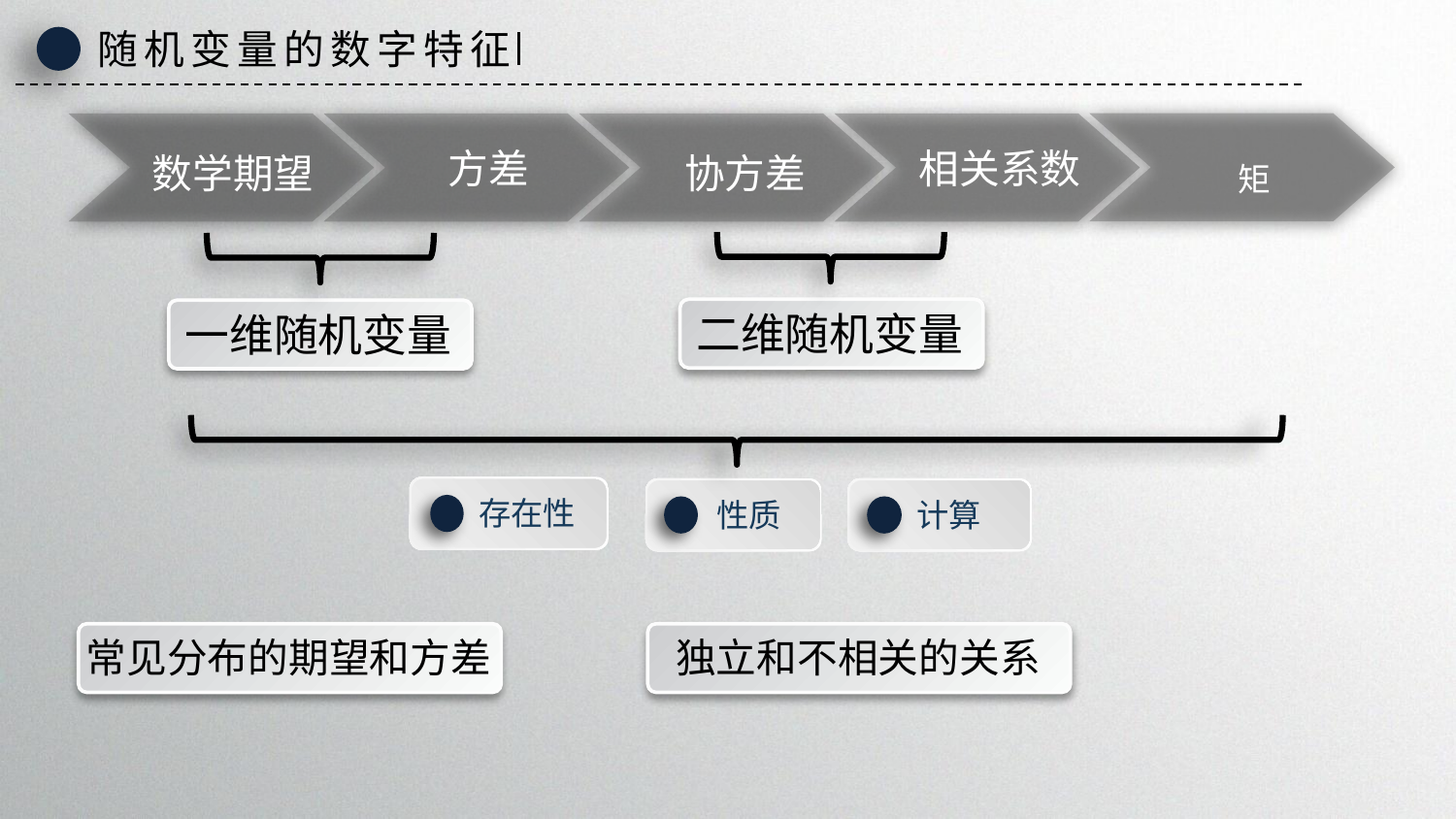

随机变量的数字特征

矩

数学期望

方差

协方差

相关系数

二维随机变量
一维随机变量

存在性
性质
计算

常见分布的期望和方差
独立和不相关的关系